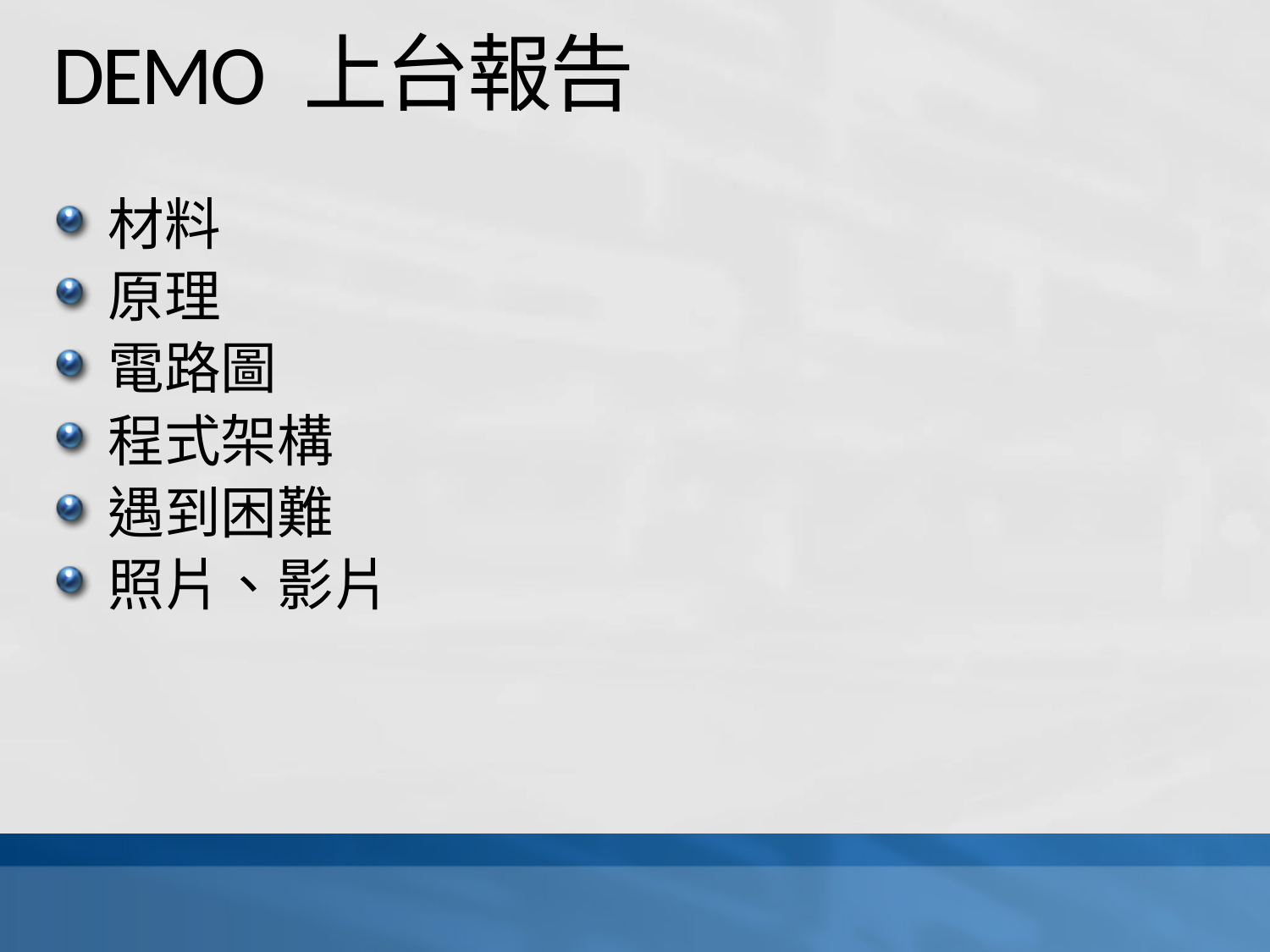

# DEMO 上台報告
材料
原理
電路圖
程式架構
遇到困難
照片、影片